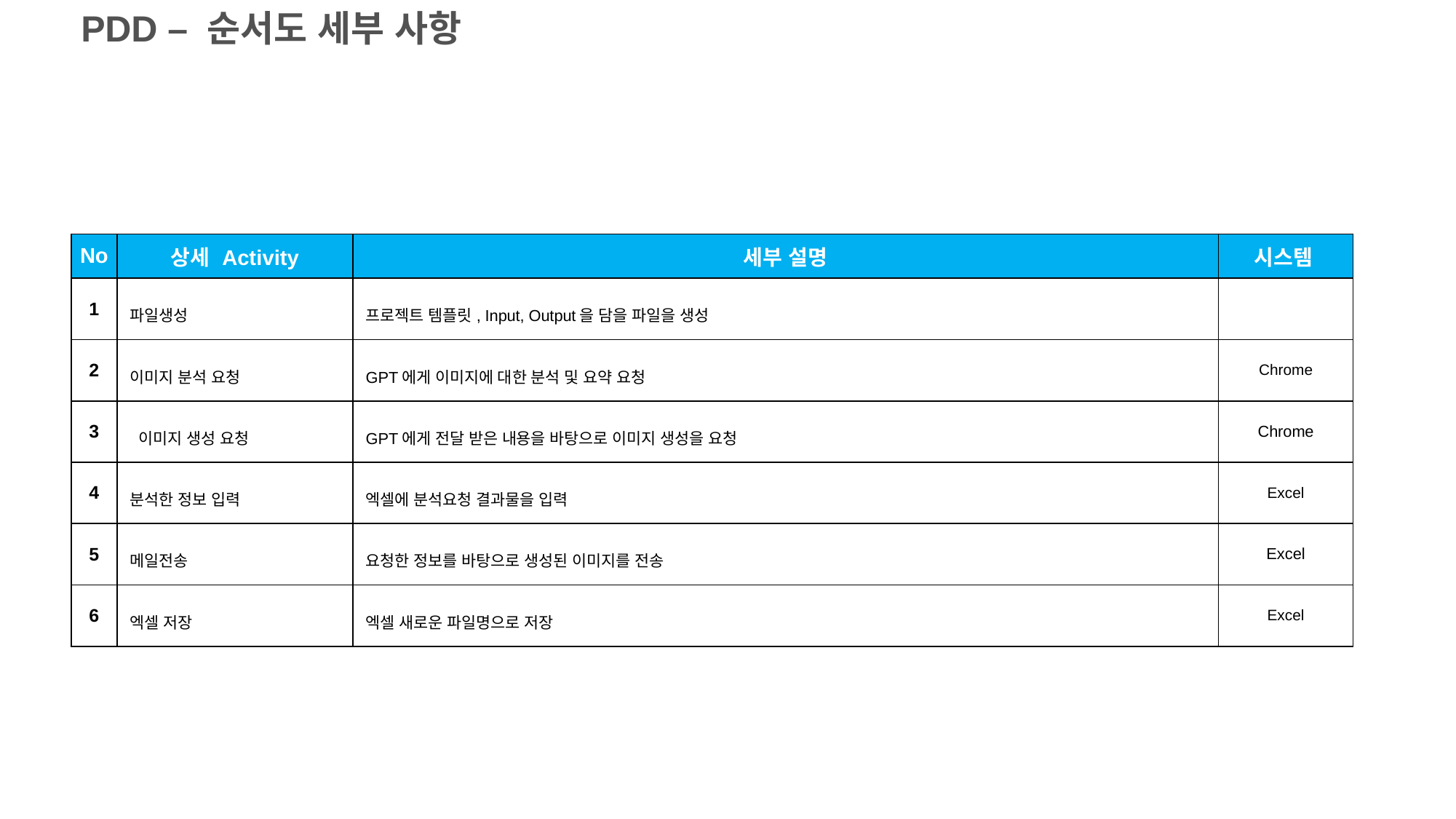

PDD – 순서도 세부 사항
| No | 상세 Activity | 세부 설명 | 시스템 |
| --- | --- | --- | --- |
| 1 | 파일생성 | 프로젝트 템플릿, Input, Output을 담을 파일을 생성 |  |
| 2 | 이미지 분석 요청 | GPT에게 이미지에 대한 분석 및 요약 요청 | Chrome |
| 3 | 이미지 생성 요청 | GPT에게 전달 받은 내용을 바탕으로 이미지 생성을 요청 | Chrome |
| 4 | 분석한 정보 입력 | 엑셀에 분석요청 결과물을 입력 | Excel |
| 5 | 메일전송 | 요청한 정보를 바탕으로 생성된 이미지를 전송 | Excel |
| 6 | 엑셀 저장 | 엑셀 새로운 파일명으로 저장 | Excel |